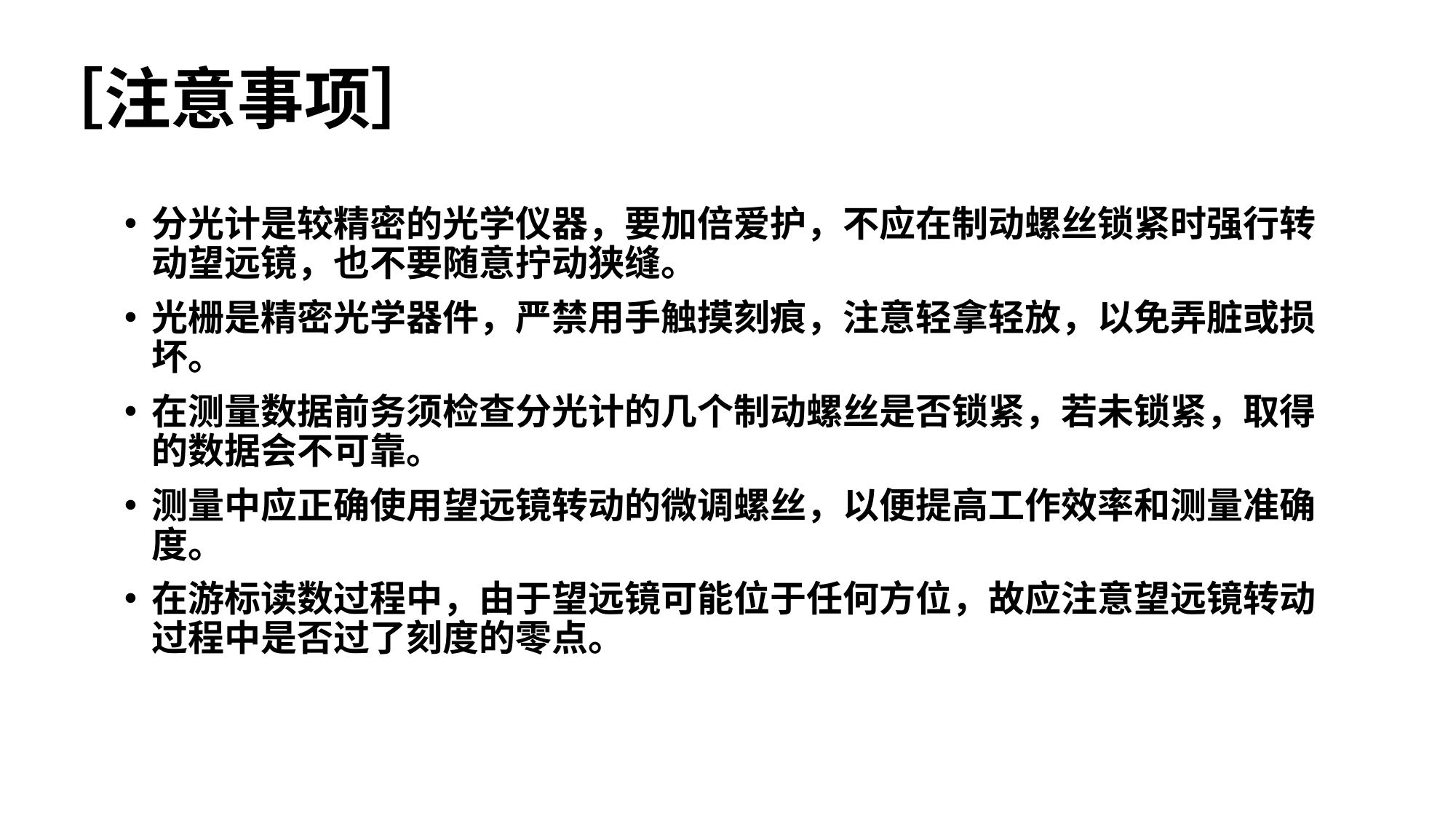

# ［注意事项］
分光计是较精密的光学仪器，要加倍爱护，不应在制动螺丝锁紧时强行转动望远镜，也不要随意拧动狭缝。
光栅是精密光学器件，严禁用手触摸刻痕，注意轻拿轻放，以免弄脏或损坏。
在测量数据前务须检查分光计的几个制动螺丝是否锁紧，若未锁紧，取得的数据会不可靠。
测量中应正确使用望远镜转动的微调螺丝，以便提高工作效率和测量准确度。
在游标读数过程中，由于望远镜可能位于任何方位，故应注意望远镜转动过程中是否过了刻度的零点。